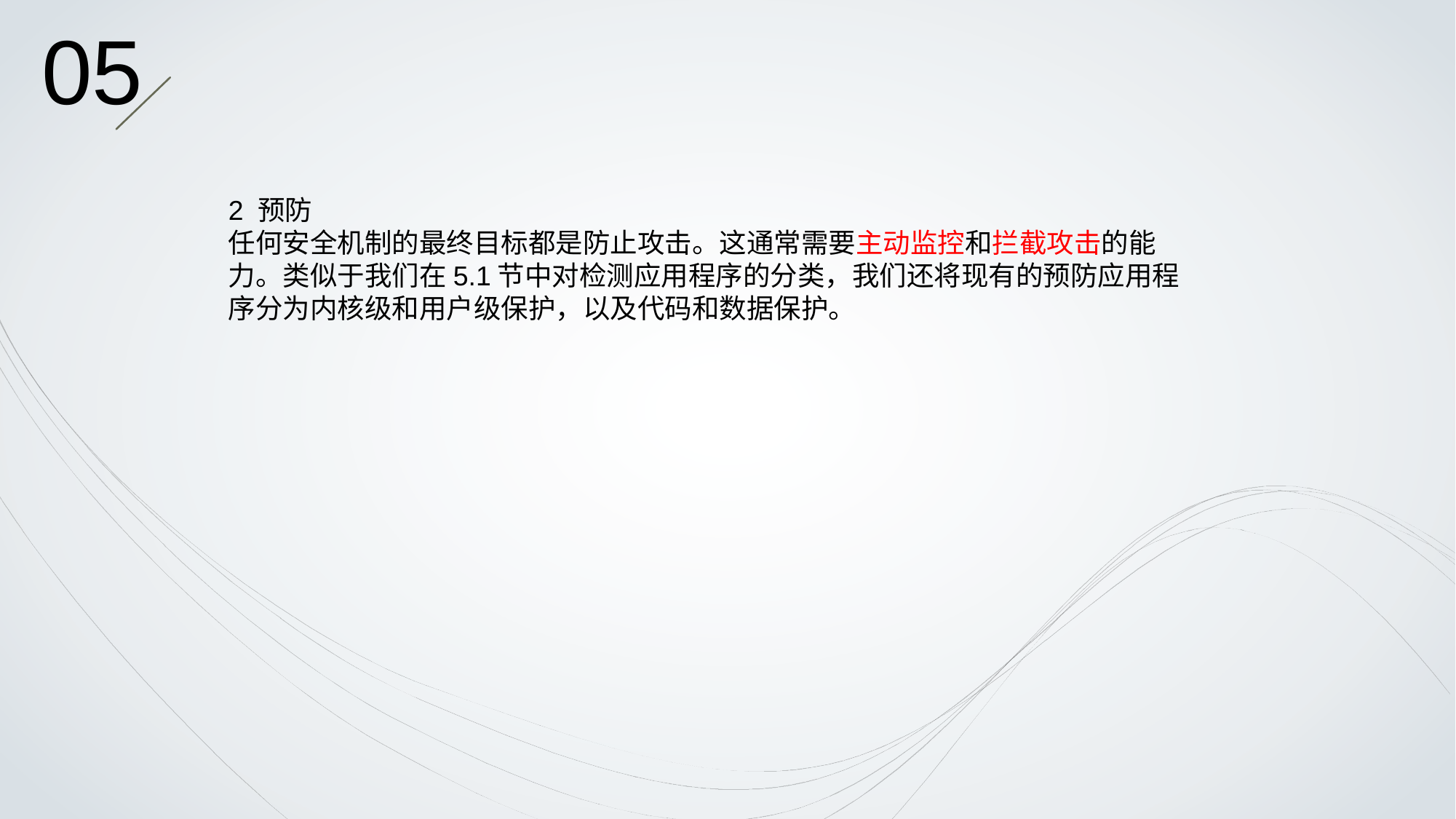

05
2 预防
任何安全机制的最终目标都是防止攻击。这通常需要主动监控和拦截攻击的能力。类似于我们在5.1节中对检测应用程序的分类，我们还将现有的预防应用程序分为内核级和用户级保护，以及代码和数据保护。